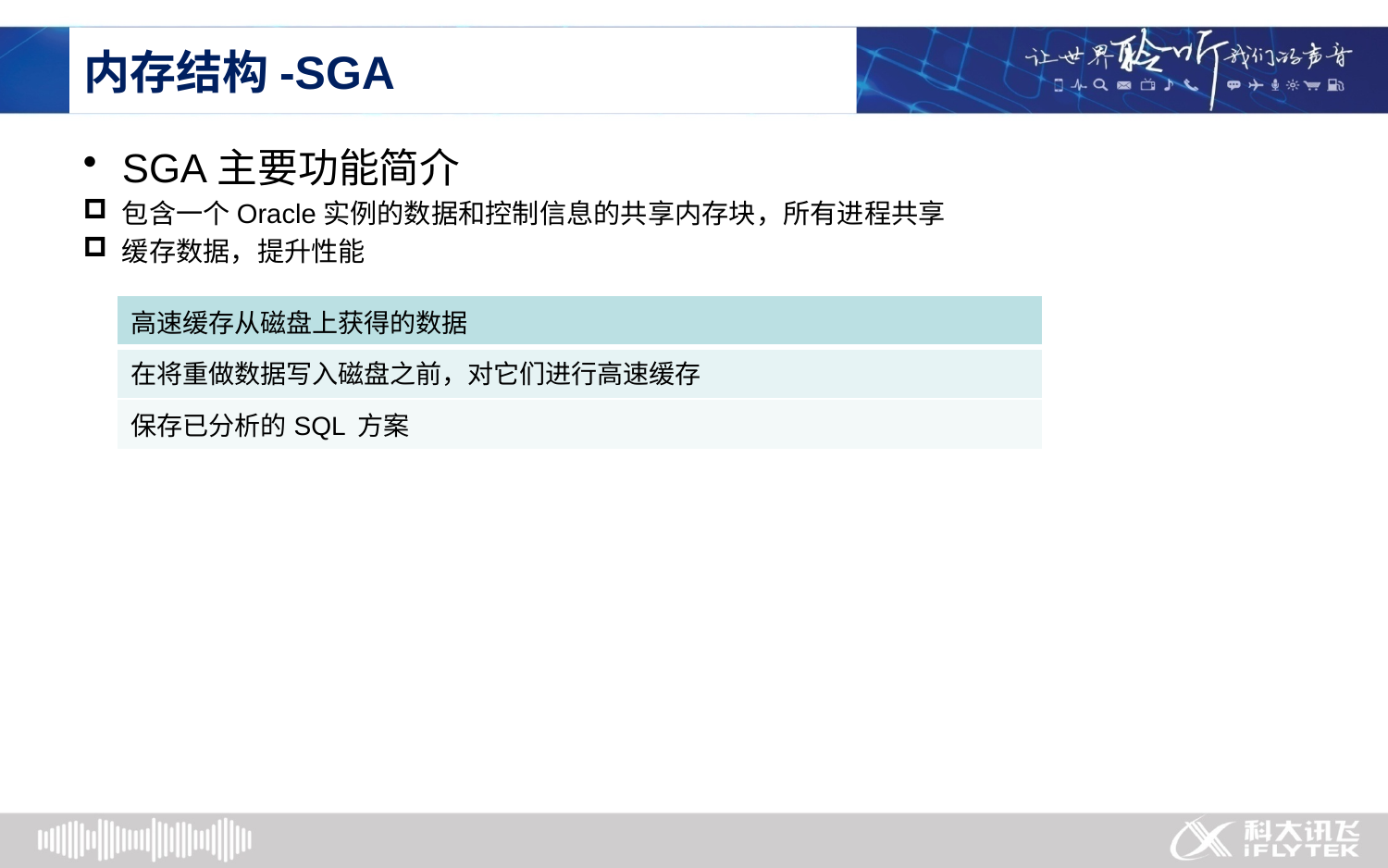

# 内存结构-SGA
SGA主要功能简介
包含一个Oracle实例的数据和控制信息的共享内存块，所有进程共享
缓存数据，提升性能

| 高速缓存从磁盘上获得的数据 |
| --- |
| 在将重做数据写入磁盘之前，对它们进行高速缓存 |
| 保存已分析的SQL 方案 |